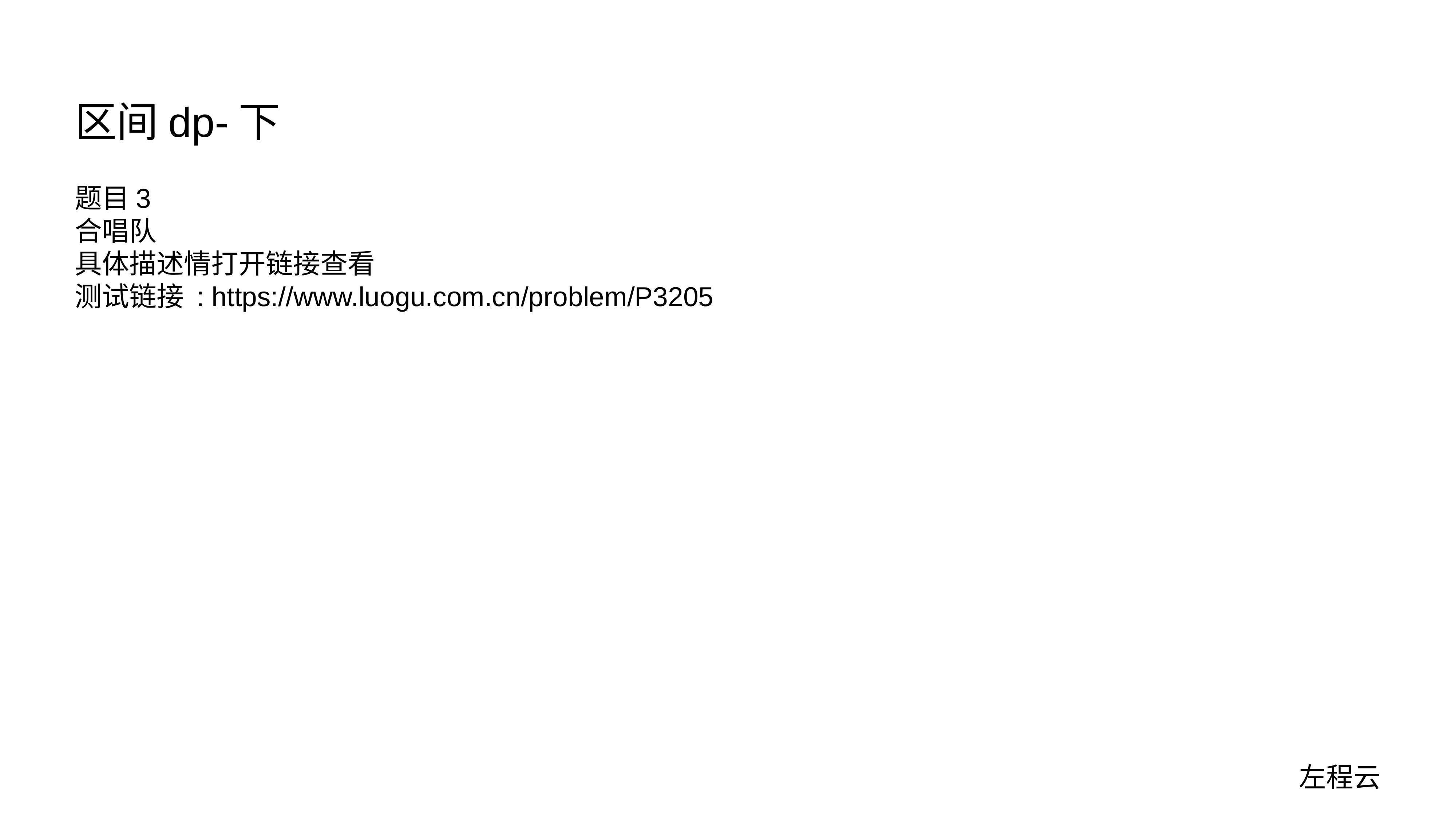

# 区间dp-下
题目3
合唱队
具体描述情打开链接查看
测试链接 : https://www.luogu.com.cn/problem/P3205
左程云